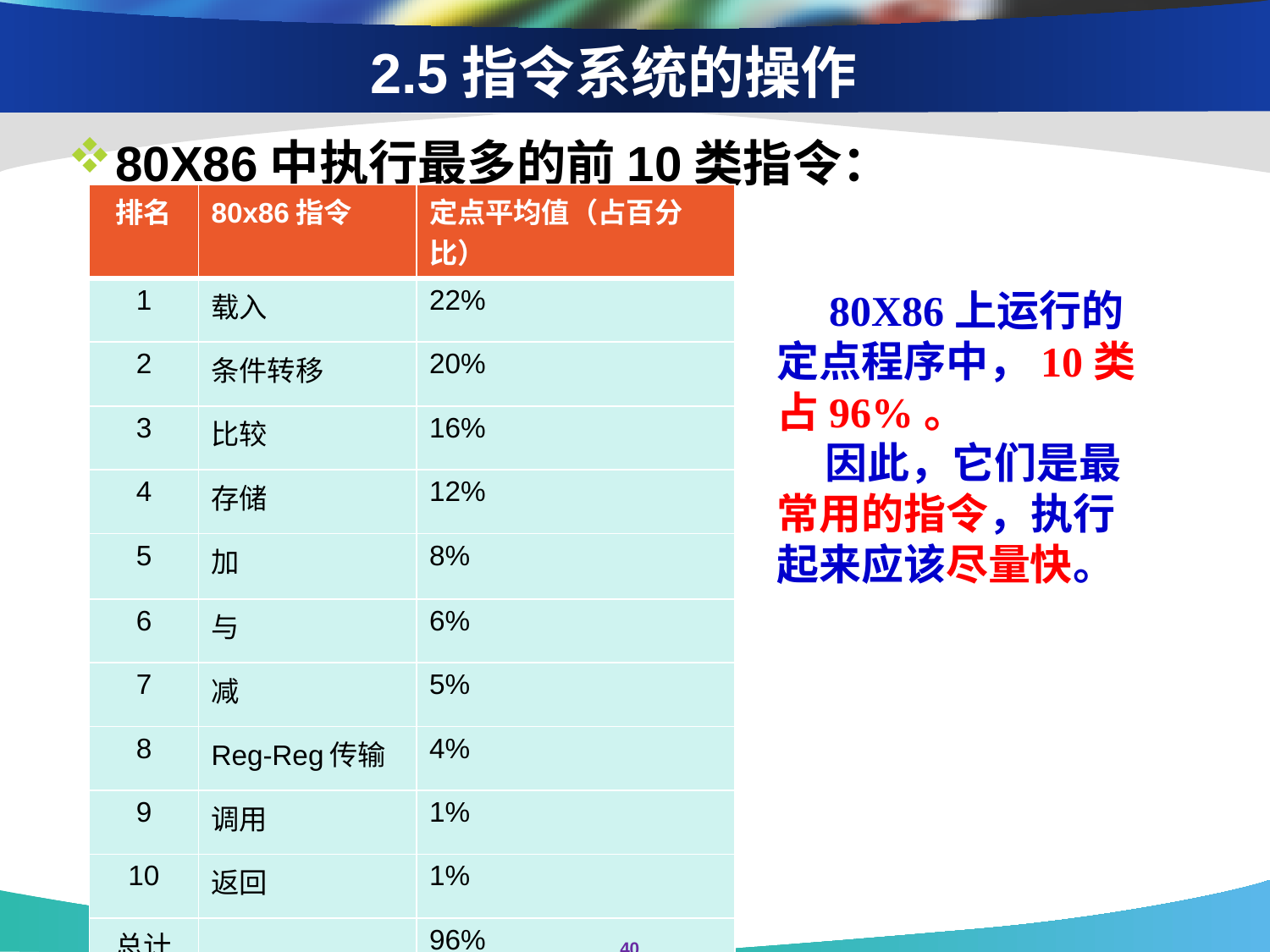

# 2.5指令系统的操作
80X86中执行最多的前10类指令：

| 排名 | 80x86指令 | 定点平均值（占百分比） |
| --- | --- | --- |
| 1 | 载入 | 22% |
| 2 | 条件转移 | 20% |
| 3 | 比较 | 16% |
| 4 | 存储 | 12% |
| 5 | 加 | 8% |
| 6 | 与 | 6% |
| 7 | 减 | 5% |
| 8 | Reg-Reg传输 | 4% |
| 9 | 调用 | 1% |
| 10 | 返回 | 1% |
| 总计 |  | 96% |
这80X86上运行的定点程序中，10类占96%。
    因此，它们是最常用的指令，执行起来应该尽量快。
40